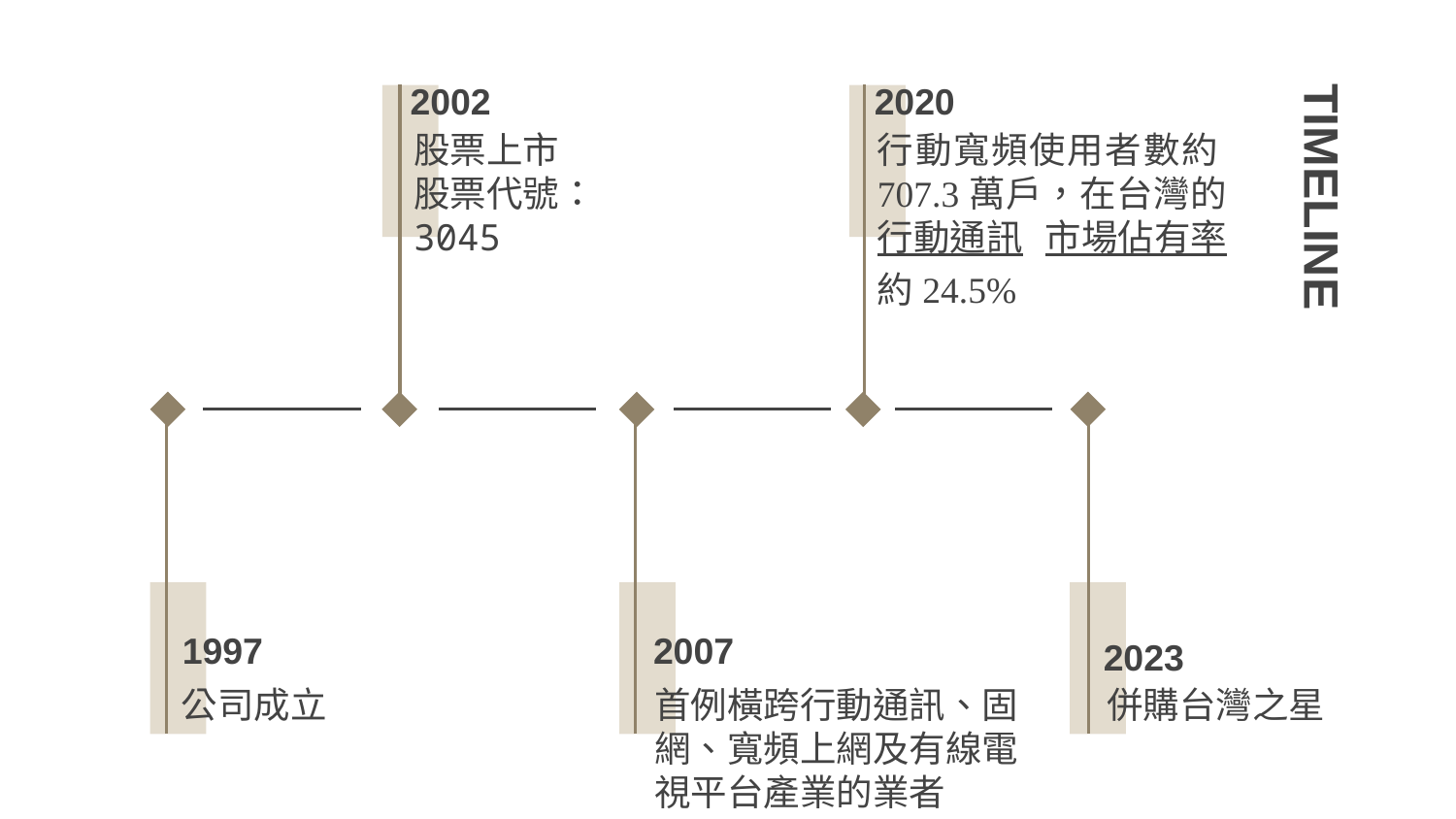

2002
2020

股票上市
股票代號：3045
行動寬頻使用者數約707.3萬戶，在台灣的行動通訊市場佔有率約24.5%
# TIMELINE

1997
2007

2023
公司成立
首例橫跨行動通訊、固網、寬頻上網及有線電視平台產業的業者
併購台灣之星